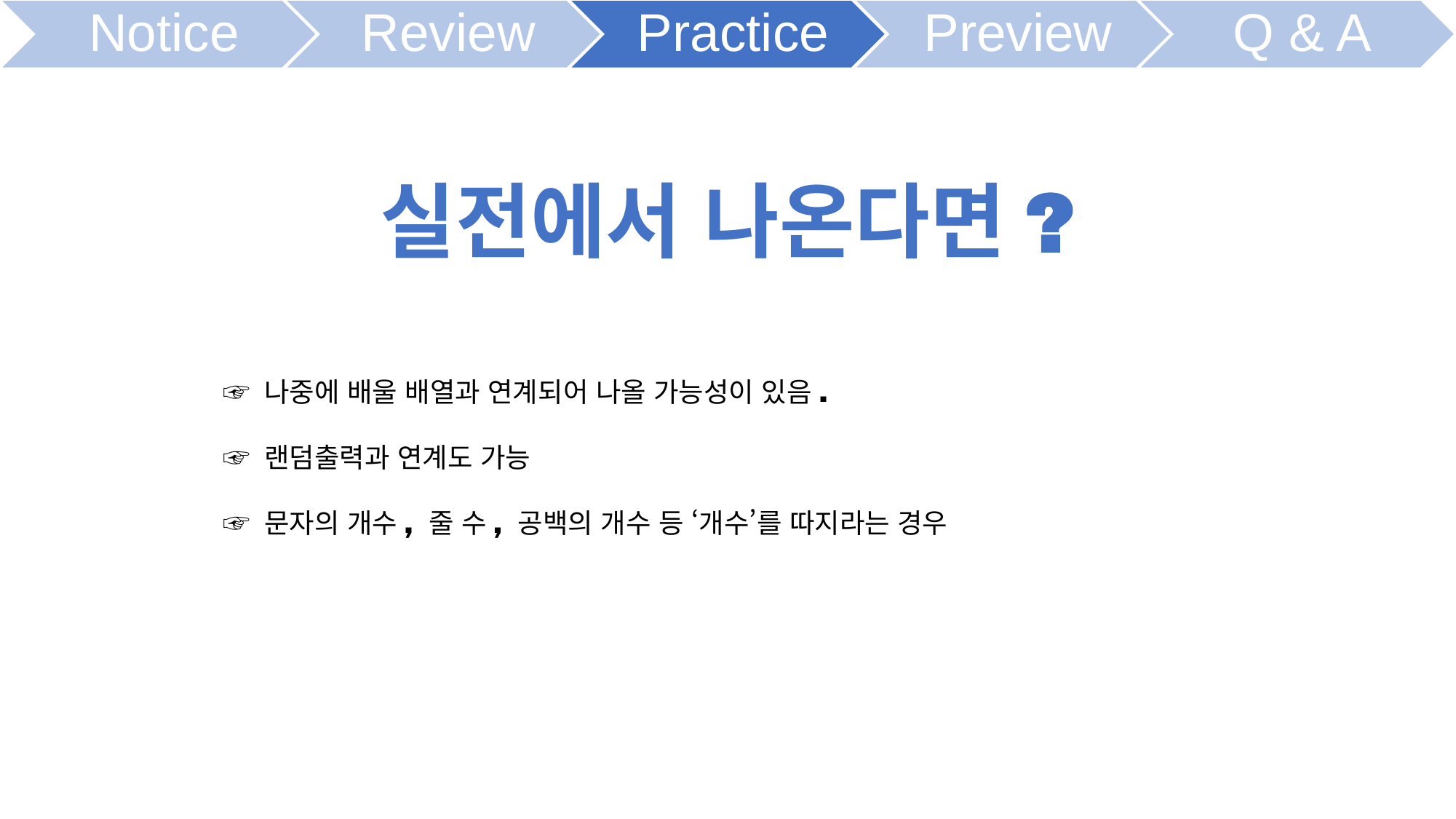

Notice
Review
Practice
Preview
Q & A
실전에서 나온다면?
☞ 나중에 배울 배열과 연계되어 나올 가능성이 있음.

☞ 랜덤출력과 연계도 가능

☞ 문자의 개수, 줄 수, 공백의 개수 등 ‘개수’를 따지라는 경우